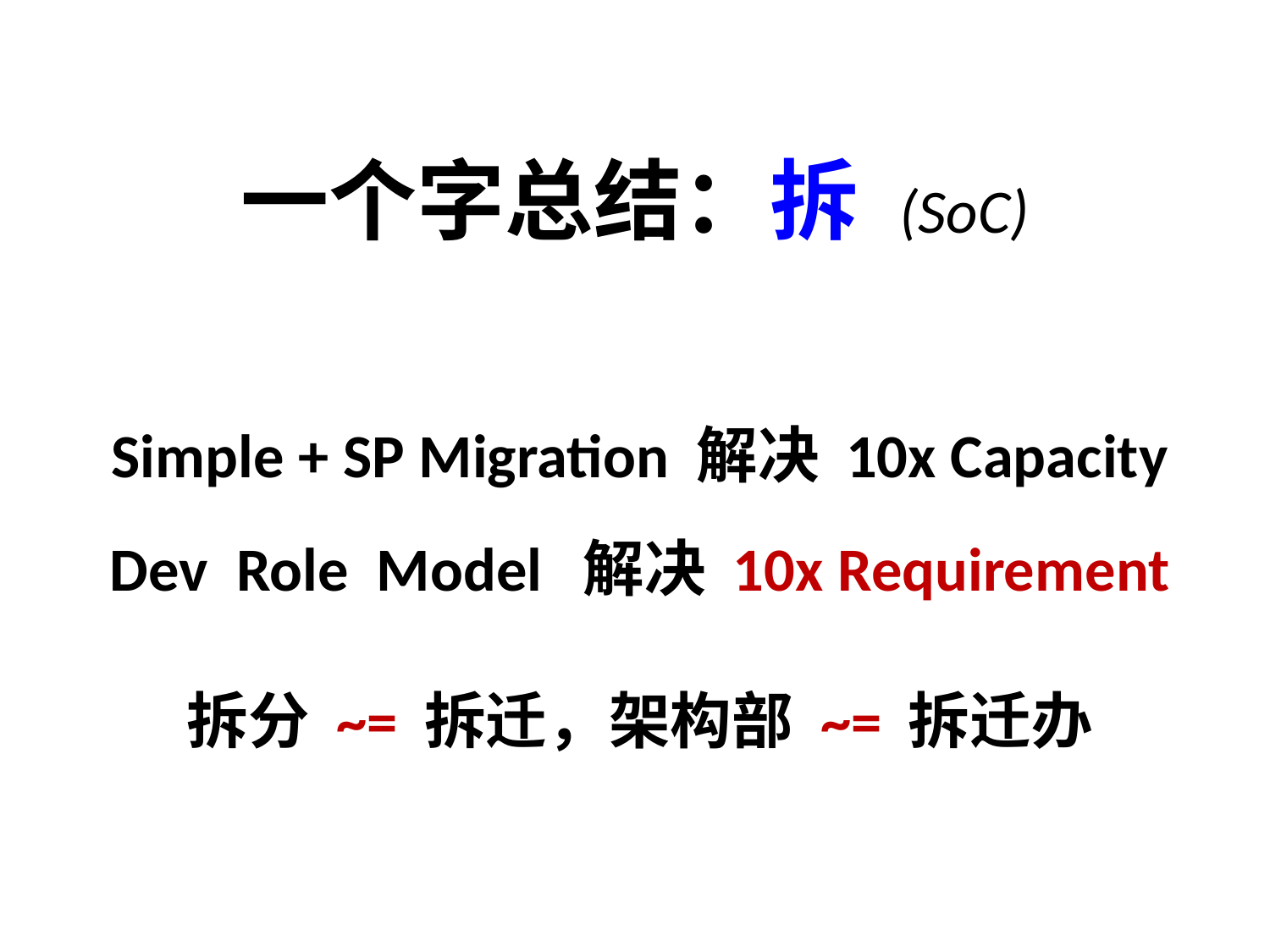

# 一个字总结：拆 (SoC)
Simple + SP Migration 解决 10x Capacity

Dev  Role  Model  解决 10x Requirement

拆分 ~= 拆迁，架构部 ~= 拆迁办